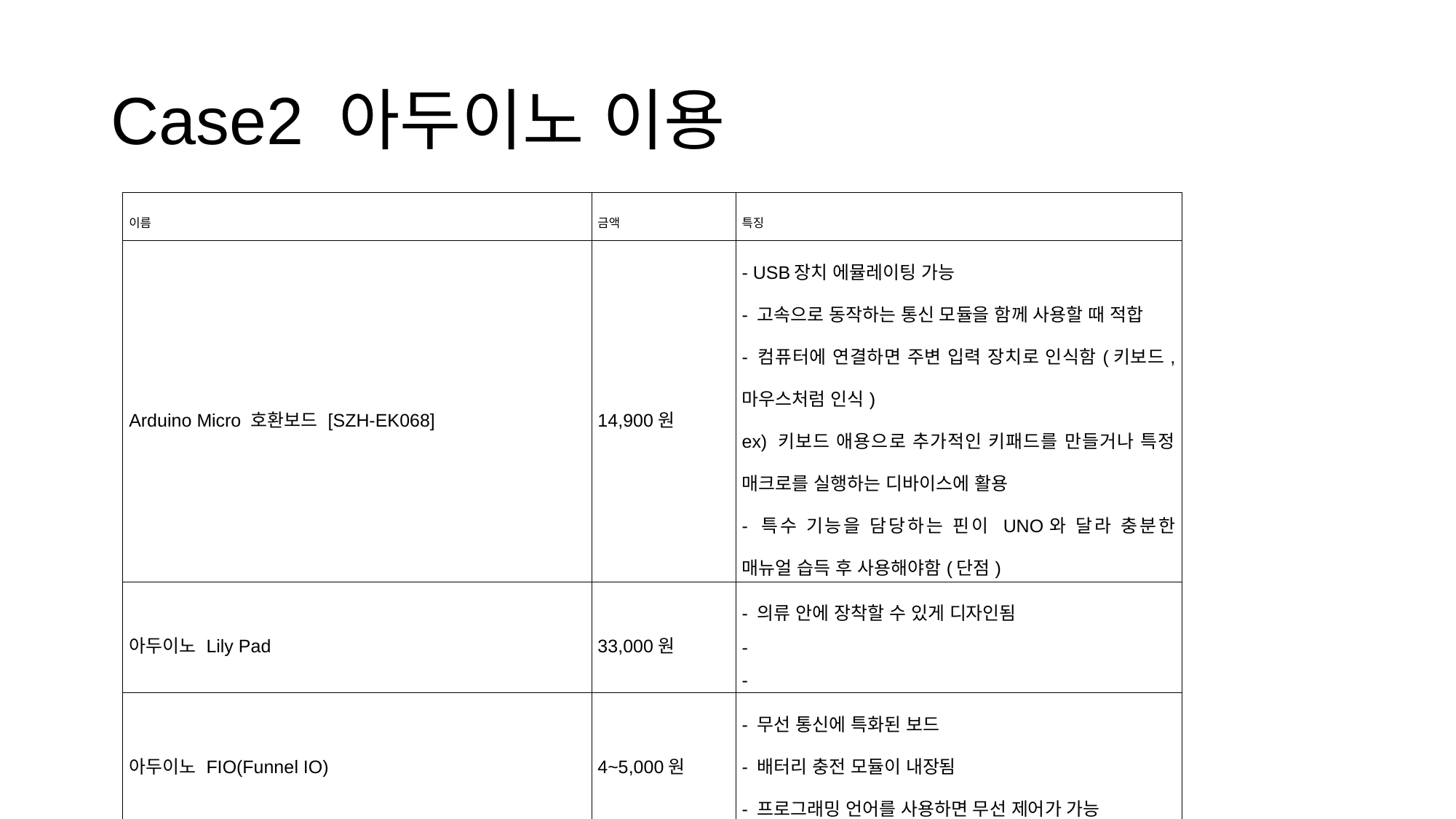

# Case2 아두이노 이용
| 이름 | 금액 | 특징 |
| --- | --- | --- |
| Arduino Micro 호환보드 [SZH-EK068] | 14,900원 | - USB장치 에뮬레이팅 가능 - 고속으로 동작하는 통신 모듈을 함께 사용할 때 적합 - 컴퓨터에 연결하면 주변 입력 장치로 인식함(키보드, 마우스처럼 인식) ex) 키보드 애용으로 추가적인 키패드를 만들거나 특정 매크로를 실행하는 디바이스에 활용 - 특수 기능을 담당하는 핀이 UNO와 달라 충분한 매뉴얼 습득 후 사용해야함(단점) |
| 아두이노 Lily Pad | 33,000원 | - 의류 안에 장착할 수 있게 디자인됨 - - |
| 아두이노 FIO(Funnel IO) | 4~5,000원 | - 무선 통신에 특화된 보드 - 배터리 충전 모듈이 내장됨 - 프로그래밍 언어를 사용하면 무선 제어가 가능 |
| 아두이노 이더넷 | 8,000~53,000원 | - 이더넷에 연결 가능한 칩셋이 설치됨 - 인터넷에서 쉽게 데이터를 받아 올 수 있음 |